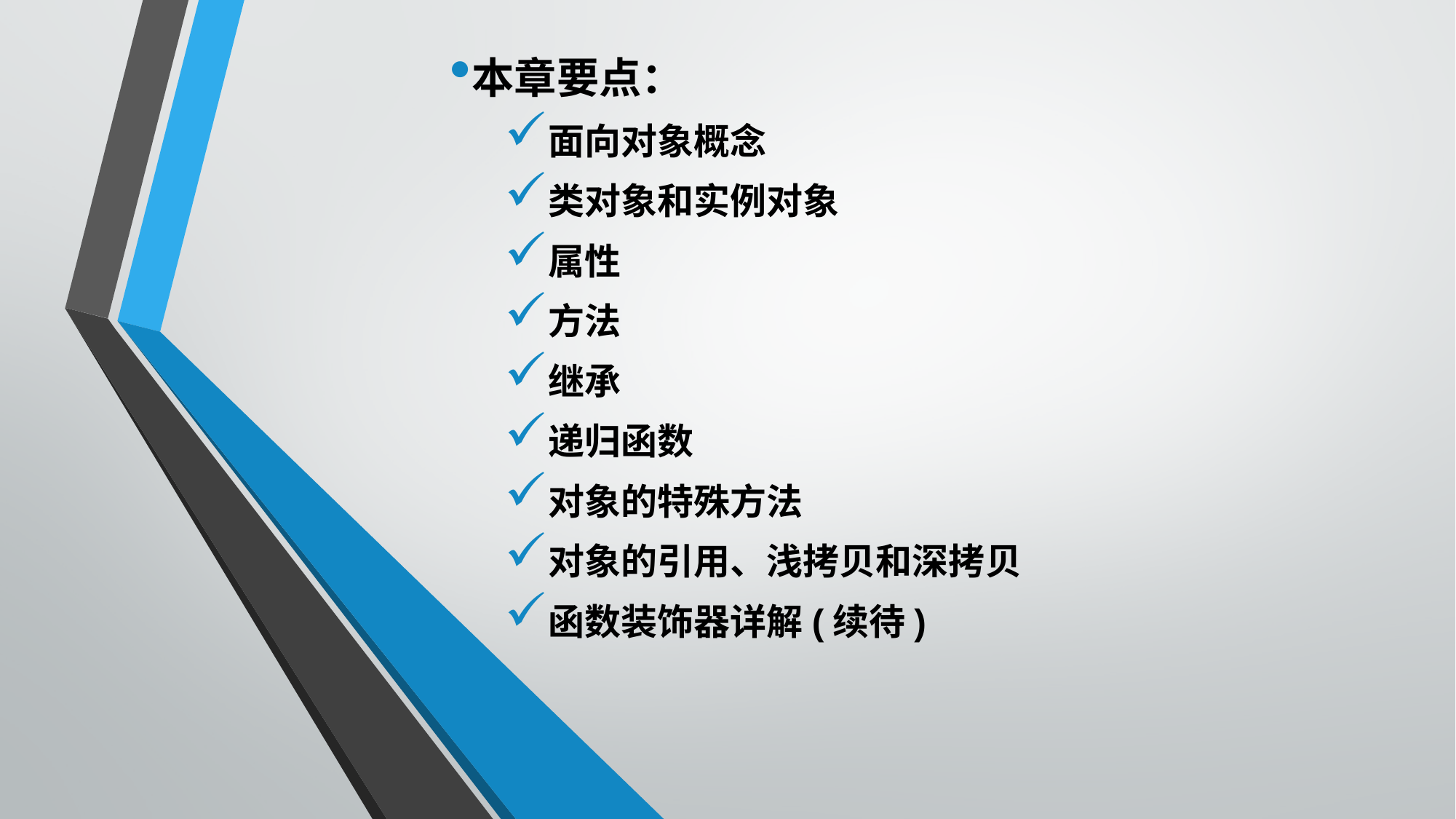

本章要点：
面向对象概念
类对象和实例对象
属性
方法
继承
递归函数
对象的特殊方法
对象的引用、浅拷贝和深拷贝
函数装饰器详解(续待)